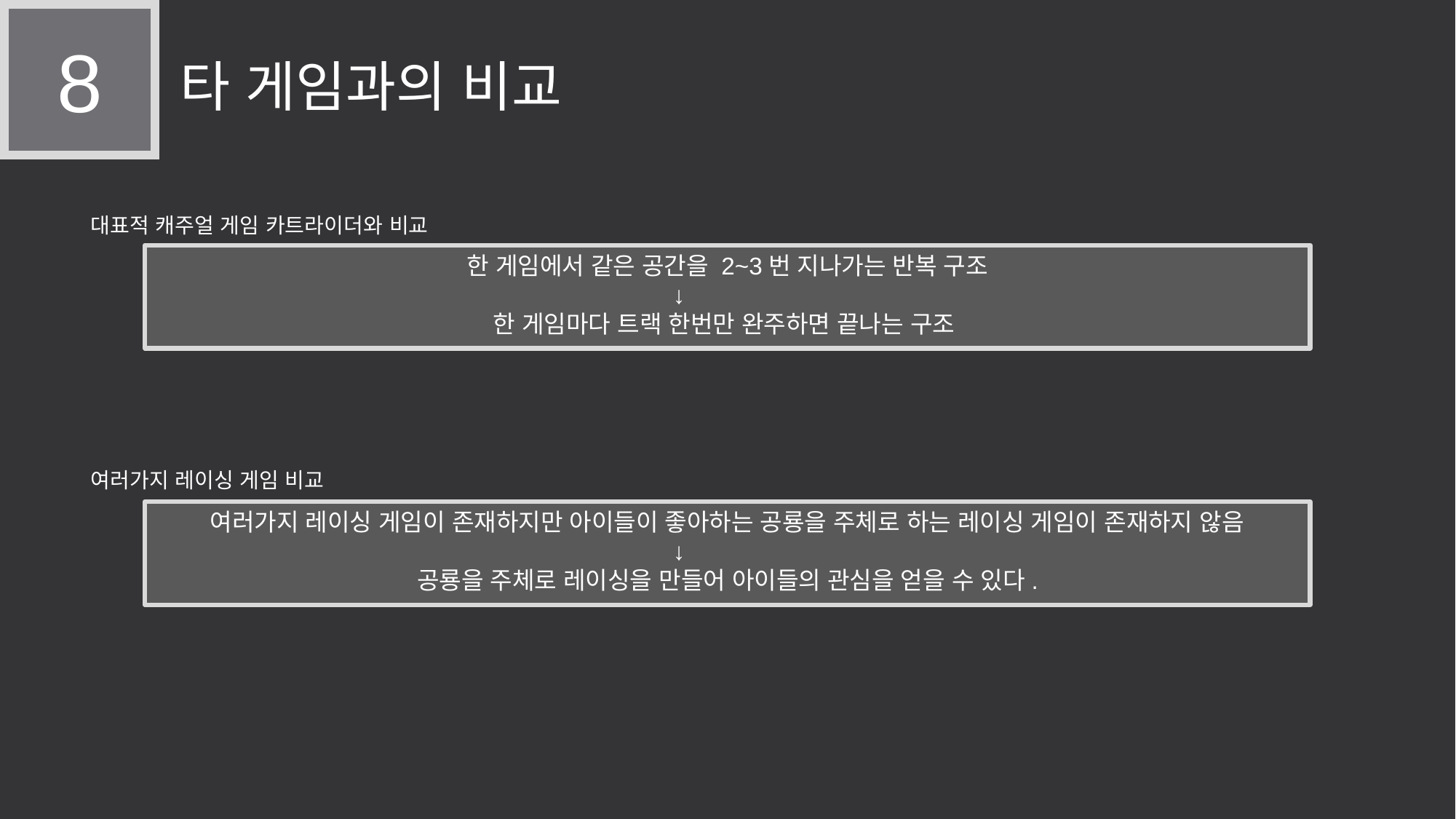

8
타 게임과의 비교
대표적 캐주얼 게임 카트라이더와 비교
한 게임에서 같은 공간을 2~3번 지나가는 반복 구조
↓
한 게임마다 트랙 한번만 완주하면 끝나는 구조
여러가지 레이싱 게임 비교
여러가지 레이싱 게임이 존재하지만 아이들이 좋아하는 공룡을 주체로 하는 레이싱 게임이 존재하지 않음
↓
공룡을 주체로 레이싱을 만들어 아이들의 관심을 얻을 수 있다.